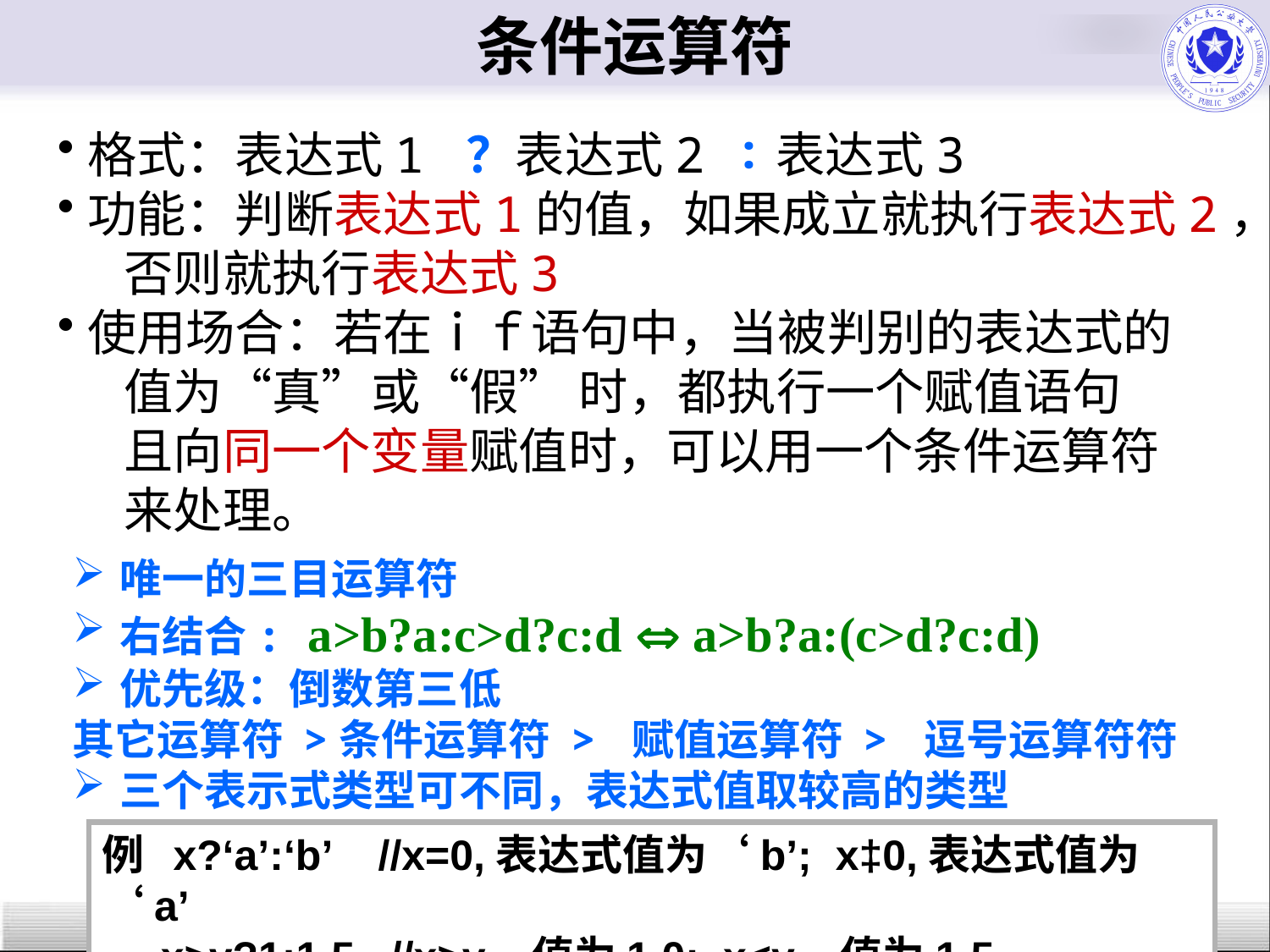

# 条件运算符

格式：表达式1 ？表达式2 ∶表达式3
功能：判断表达式1的值，如果成立就执行表达式2，
     否则就执行表达式3
使用场合：若在ｉｆ语句中，当被判别的表达式的
     值为“真”或“假” 时，都执行一个赋值语句
     且向同一个变量赋值时，可以用一个条件运算符
     来处理。
唯一的三目运算符
右结合: a>b?a:c>d?c:d ⇔ a>b?a:(c>d?c:d)
优先级：倒数第三低
其它运算符 >条件运算符 > 赋值运算符 > 逗号运算符符
三个表示式类型可不同，表达式值取较高的类型
例  x?‘a’:‘b’    //x=0,表达式值为‘b’;  x‡0,表达式值为‘a’
     x>y?1:1.5   //x>y  ,值为1.0;  x<y  ,值为1.5